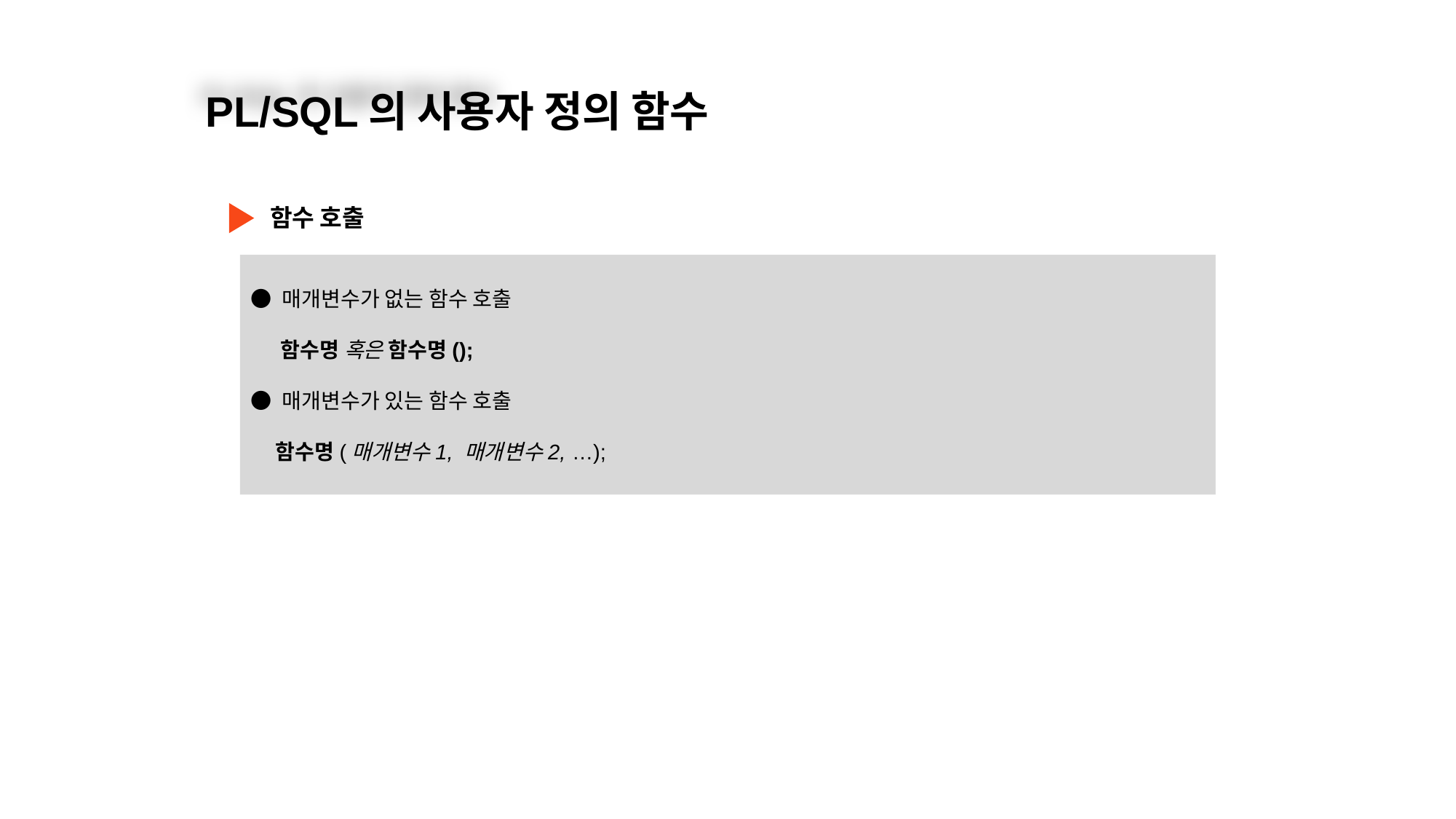

PL/SQL의 사용자 정의 함수

함수 호출

● 매개변수가 없는 함수 호출

     함수명 혹은 함수명();

● 매개변수가 있는 함수 호출

    함수명(매개변수1, 매개변수2, …);